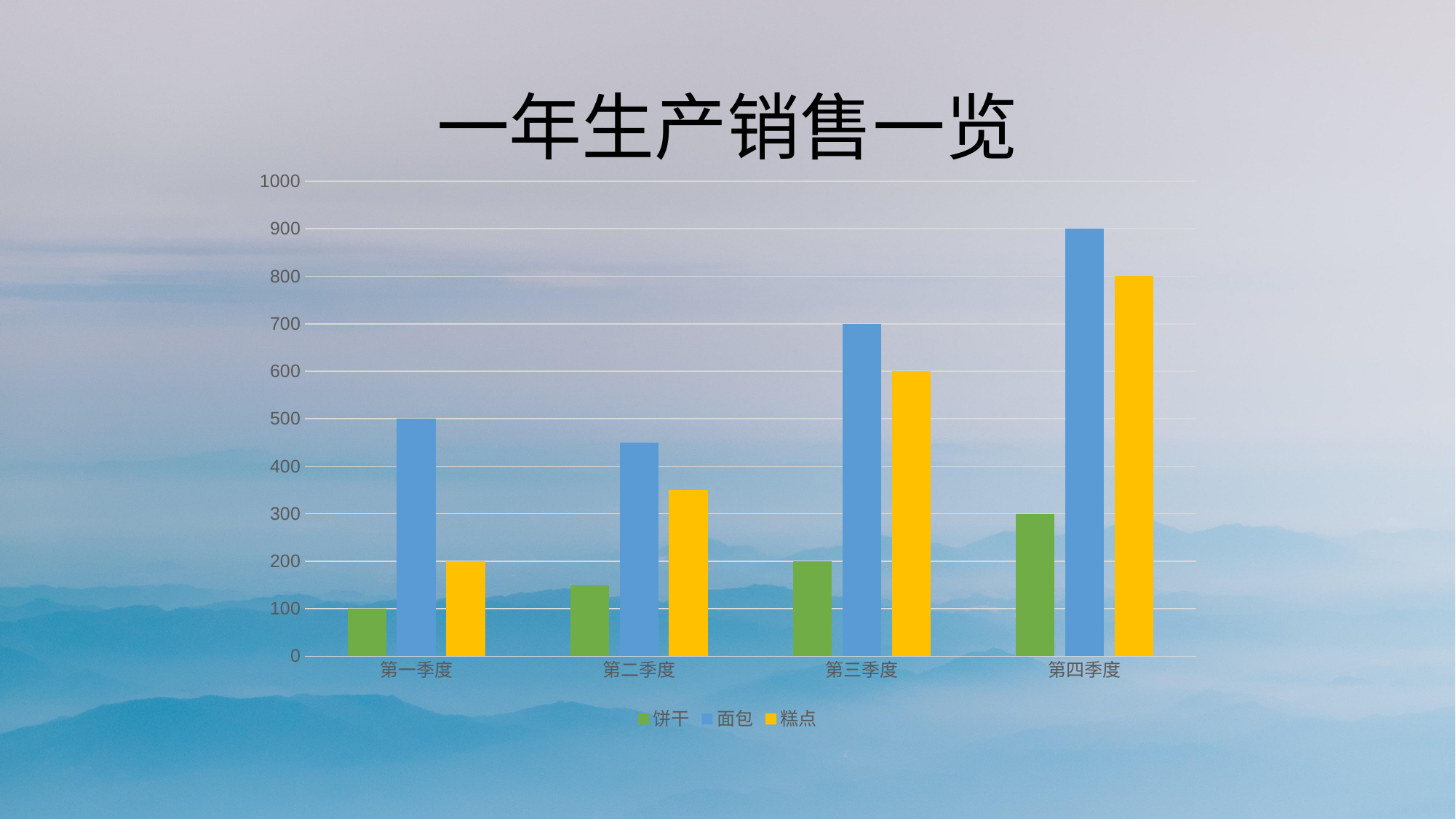

### Chart: 一年生产销售一览

| Category | 饼干 | 面包 | 糕点 |
|---|---|---|---|
| 第一季度 | 100.0 | 500.0 | 200.0 |
| 第二季度 | 150.0 | 450.0 | 350.0 |
| 第三季度 | 200.0 | 700.0 | 600.0 |
| 第四季度 | 300.0 | 900.0 | 800.0 |